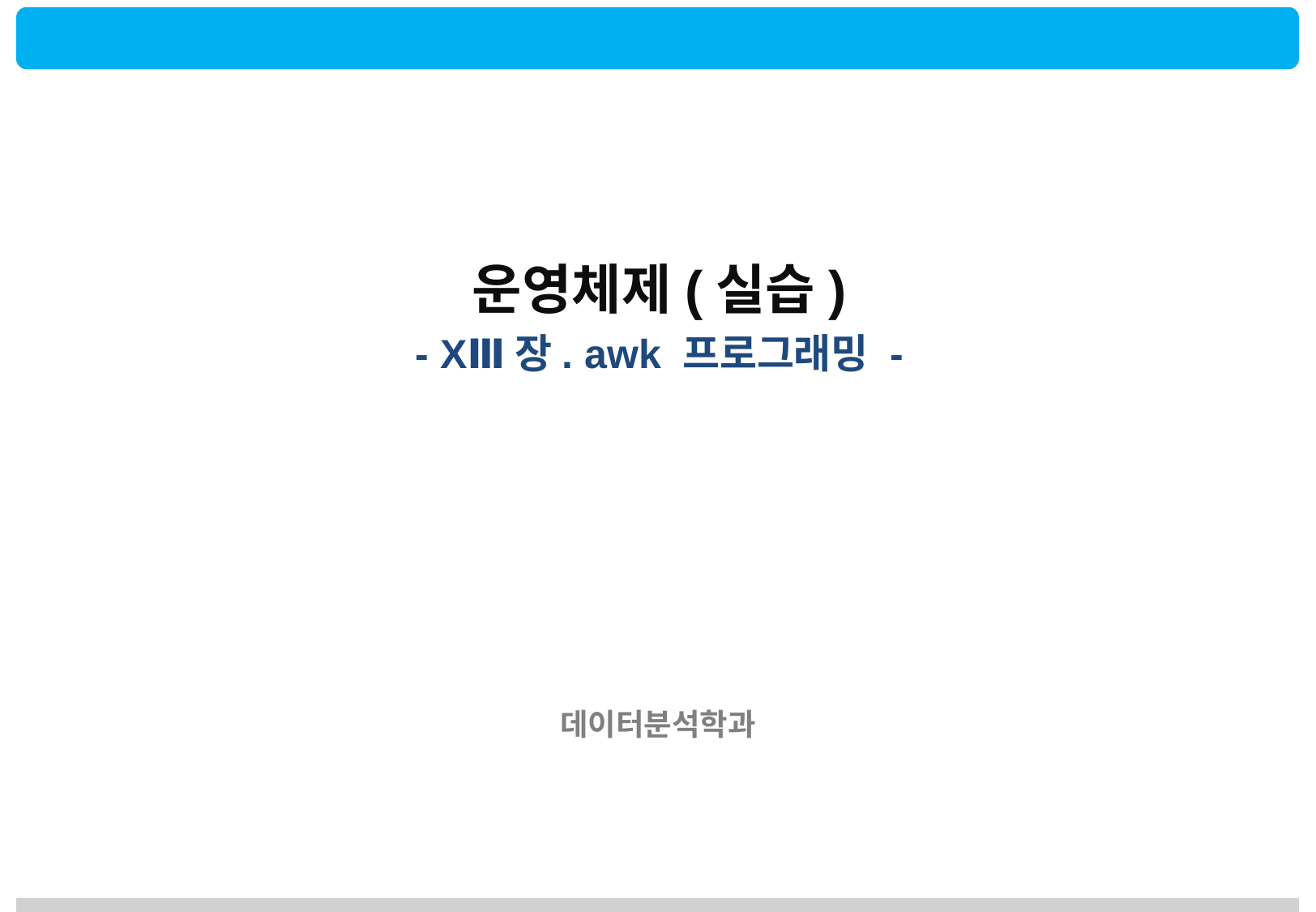

운영체제(실습)
- XⅢ장. awk 프로그래밍 -
데이터분석학과